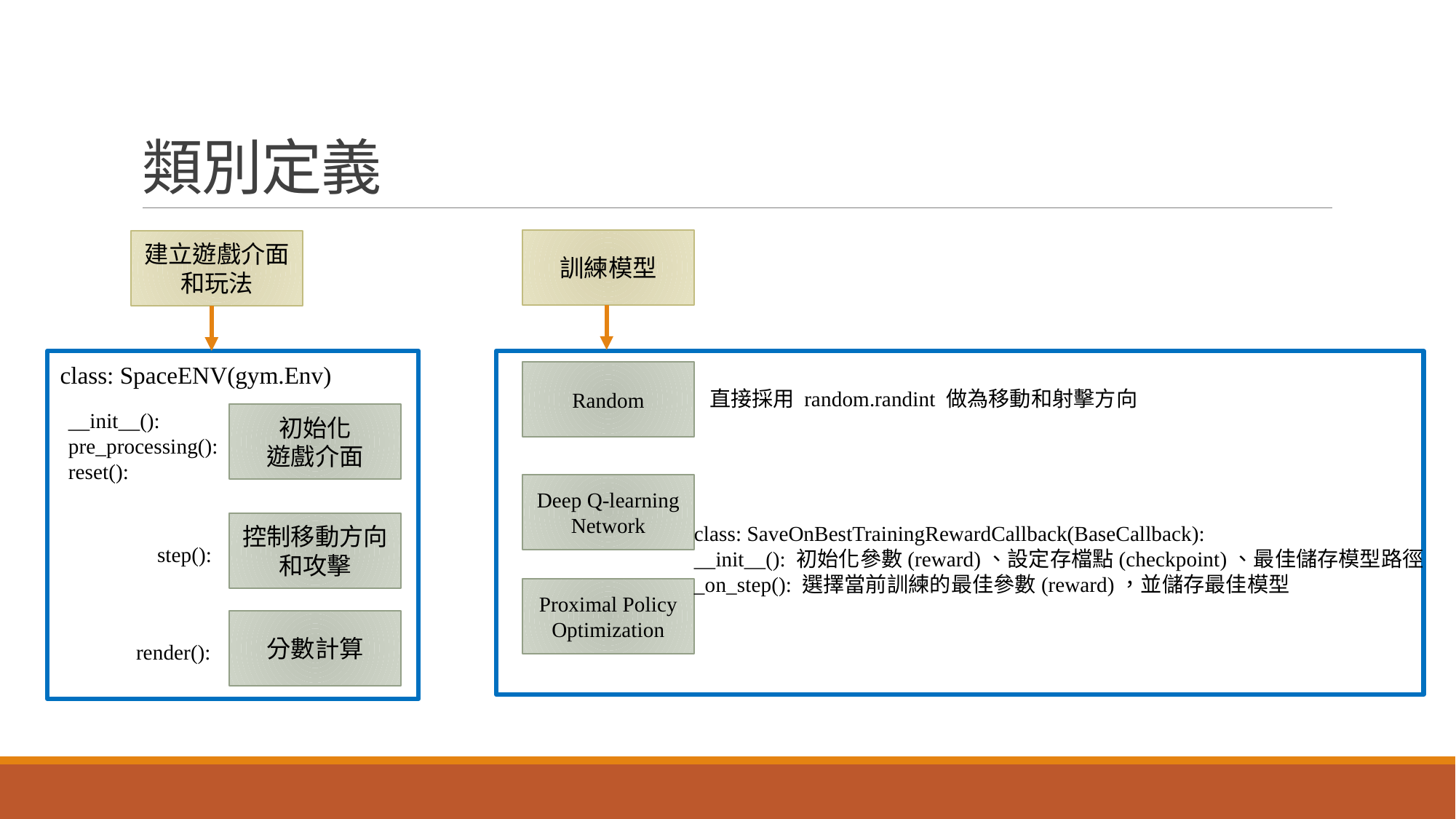

# 類別定義
訓練模型
建立遊戲介面
和玩法

class: SpaceENV(gym.Env)
Random
直接採用 random.randint 做為移動和射擊方向
__init__():
pre_processing():
reset():
初始化
遊戲介面
Deep Q-learning Network
控制移動方向和攻擊
class: SaveOnBestTrainingRewardCallback(BaseCallback):
__init__(): 初始化參數(reward)、設定存檔點(checkpoint)、最佳儲存模型路徑
_on_step(): 選擇當前訓練的最佳參數(reward)，並儲存最佳模型

step():
Proximal Policy Optimization
分數計算
render():